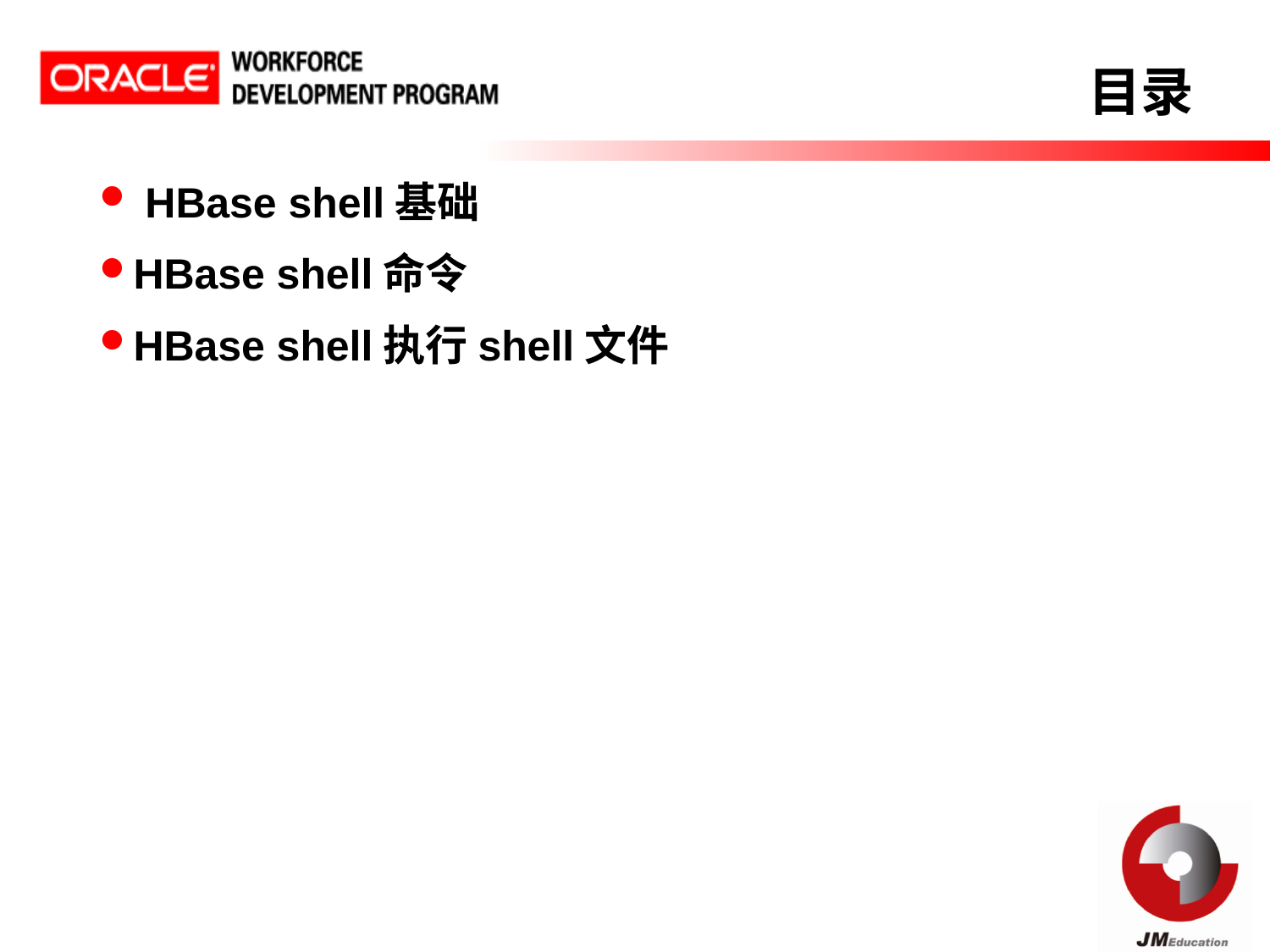

目录
 HBase shell基础
HBase shell命令
HBase shell执行shell文件